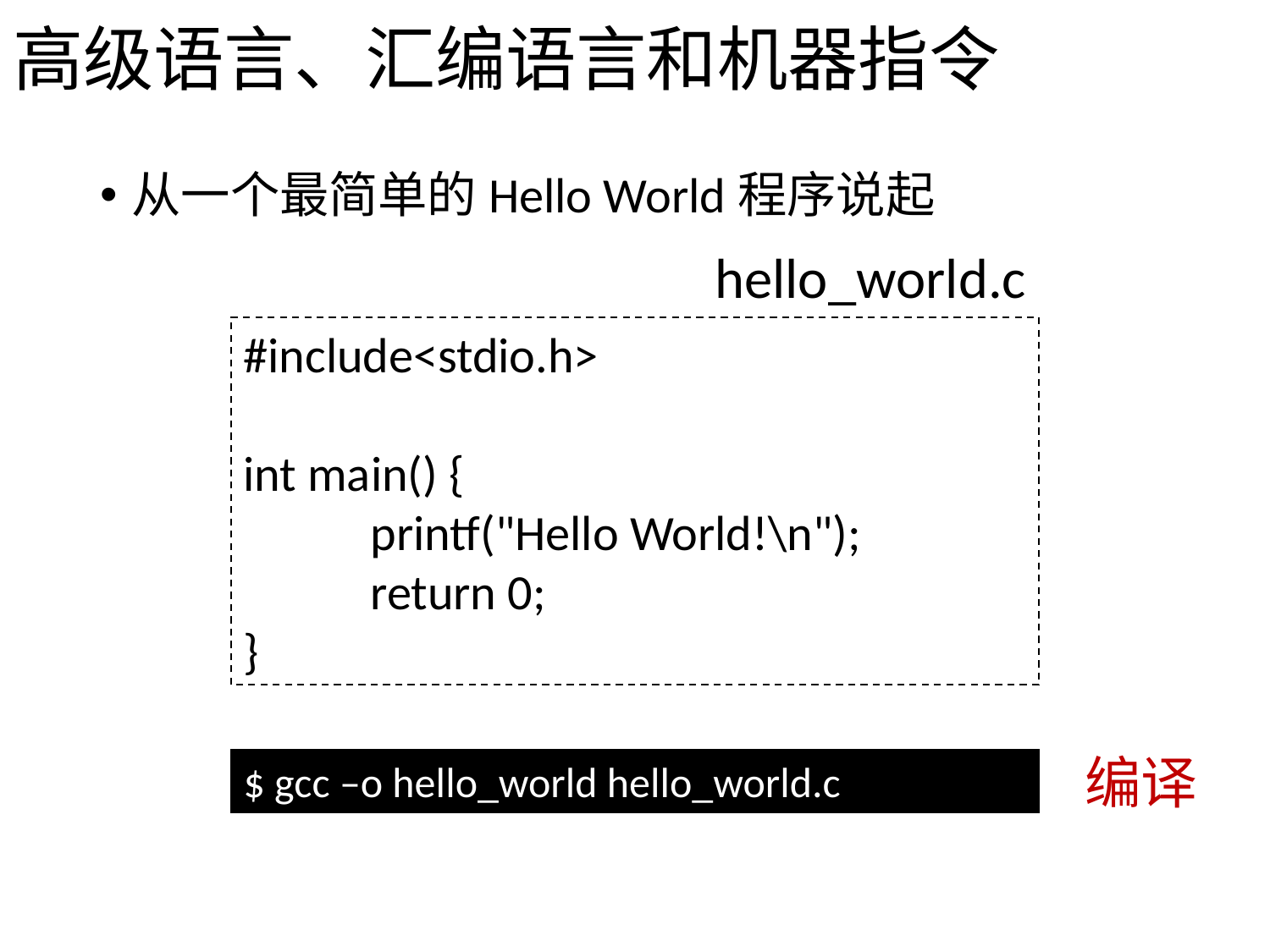

# 高级语言、汇编语言和机器指令
从一个最简单的Hello World程序说起
hello_world.c
#include<stdio.h>

int main() {
	printf("Hello World!\n");
	return 0;
}
编译
$ gcc –o hello_world hello_world.c